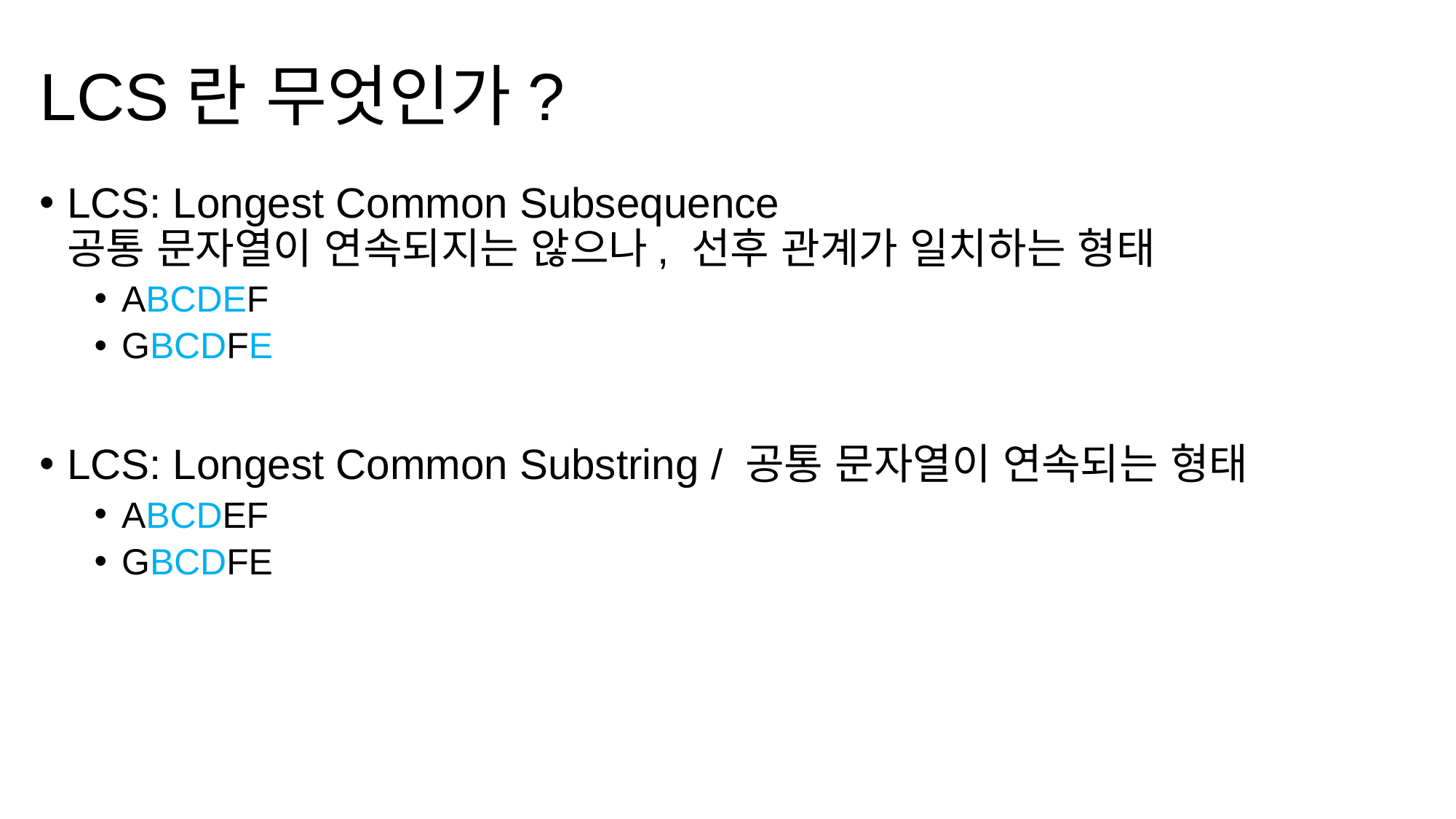

# LCS란 무엇인가?
LCS: Longest Common Subsequence
공통 문자열이 연속되지는 않으나, 선후 관계가 일치하는 형태
ABCDEF
GBCDFE

LCS: Longest Common Substring / 공통 문자열이 연속되는 형태
ABCDEF
GBCDFE